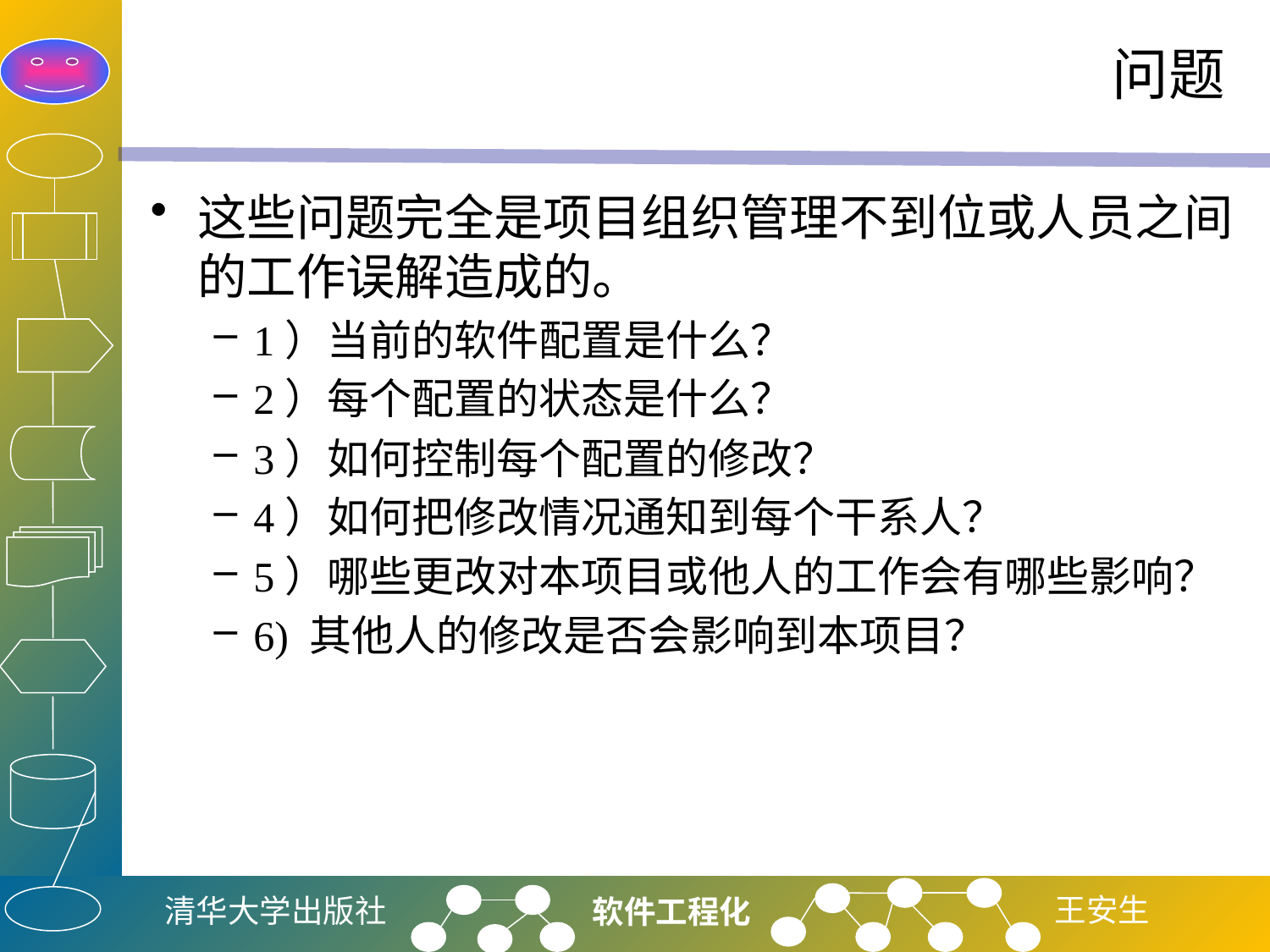

# 问题
这些问题完全是项目组织管理不到位或人员之间的工作误解造成的。
1）当前的软件配置是什么？
2）每个配置的状态是什么？
3）如何控制每个配置的修改？
4）如何把修改情况通知到每个干系人？
5）哪些更改对本项目或他人的工作会有哪些影响？
6) 其他人的修改是否会影响到本项目？